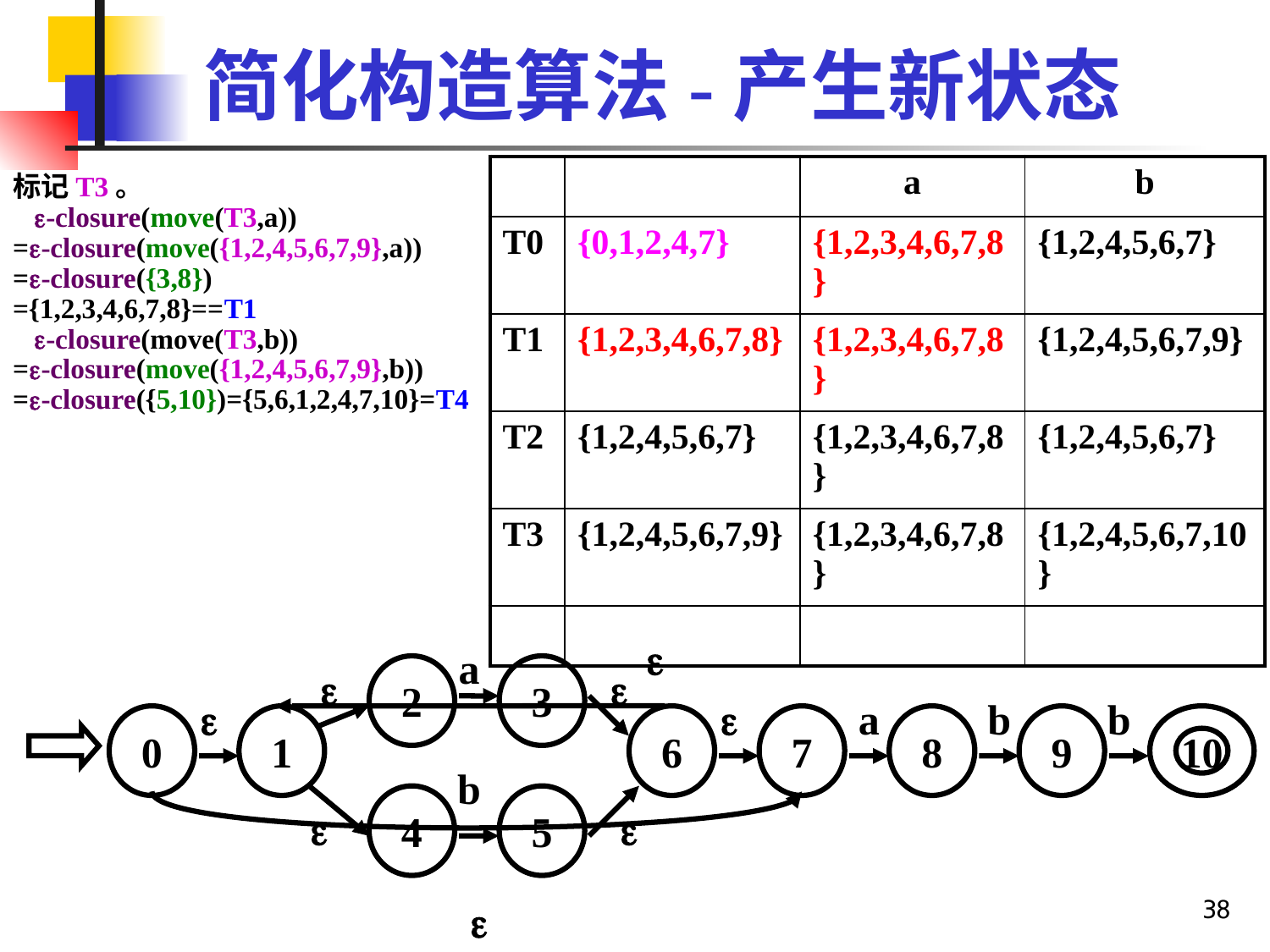

# 简化构造算法-产生新状态
|  |  | a | b |
| --- | --- | --- | --- |
| T0 | {0,1,2,4,7} | {1,2,3,4,6,7,8} | {1,2,4,5,6,7} |
| T1 | {1,2,3,4,6,7,8} | {1,2,3,4,6,7,8} | {1,2,4,5,6,7,9} |
| T2 | {1,2,4,5,6,7} | {1,2,3,4,6,7,8} | {1,2,4,5,6,7} |
| T3 | {1,2,4,5,6,7,9} | {1,2,3,4,6,7,8} | {1,2,4,5,6,7,10} |
|  |  |  |  |
标记T3。
   ε-closure(move(T3,a))
=ε-closure(move({1,2,4,5,6,7,9},a))
=ε-closure({3,8})
={1,2,3,4,6,7,8}==T1
   ε-closure(move(T3,b))
=ε-closure(move({1,2,4,5,6,7,9},b))
=ε-closure({5,10})={5,6,1,2,4,7,10}=T4
ε
a
ε
2
3
ε
ε
ε
a
b
b

0
1

6
7
8
9
10

b

4
5

ε
ε

38
ε